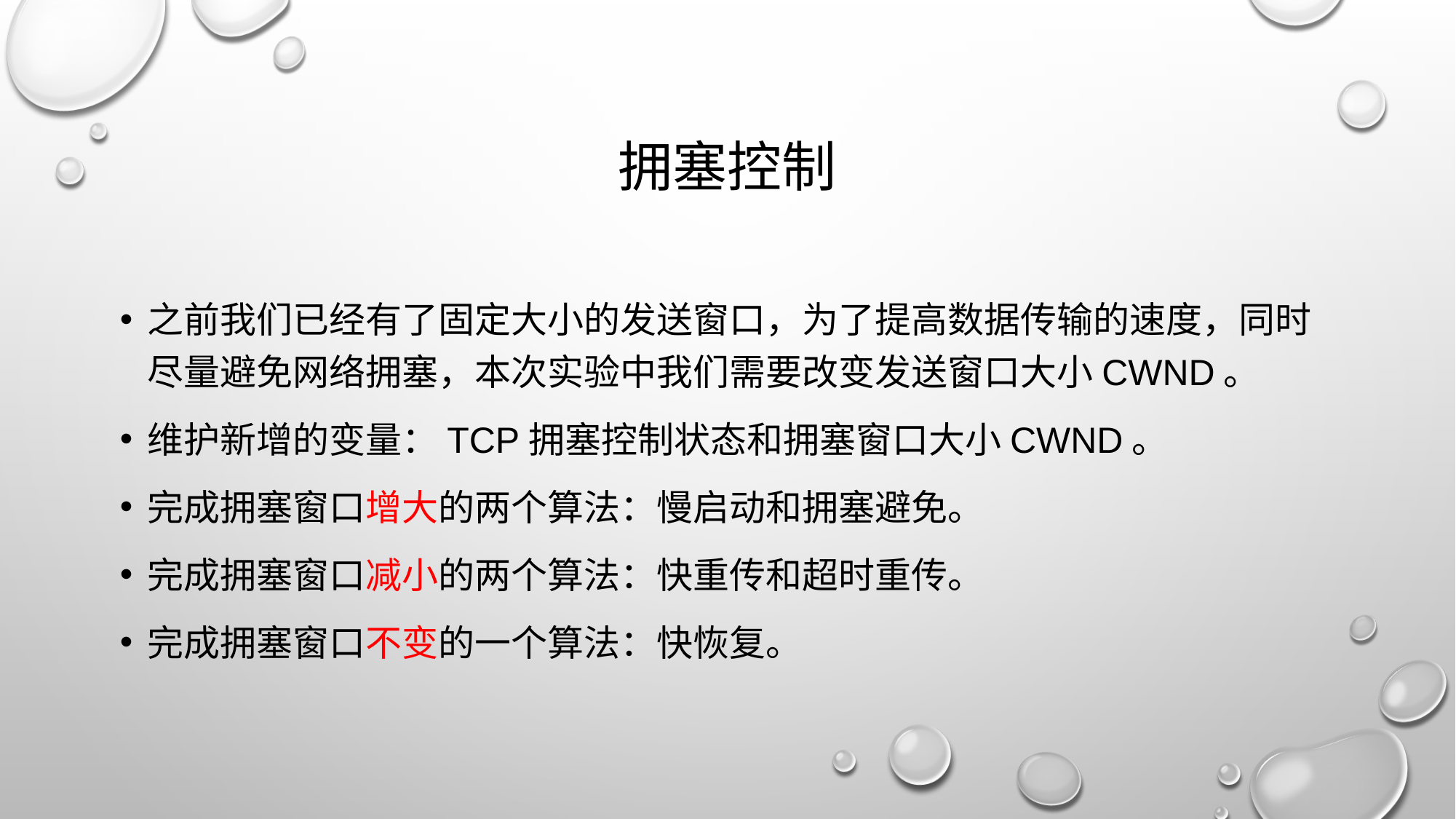

# 拥塞控制
之前我们已经有了固定大小的发送窗口，为了提高数据传输的速度，同时尽量避免网络拥塞，本次实验中我们需要改变发送窗口大小cwnd。
维护新增的变量：TCP拥塞控制状态和拥塞窗口大小cwnd。
完成拥塞窗口增大的两个算法：慢启动和拥塞避免。
完成拥塞窗口减小的两个算法：快重传和超时重传。
完成拥塞窗口不变的一个算法：快恢复。